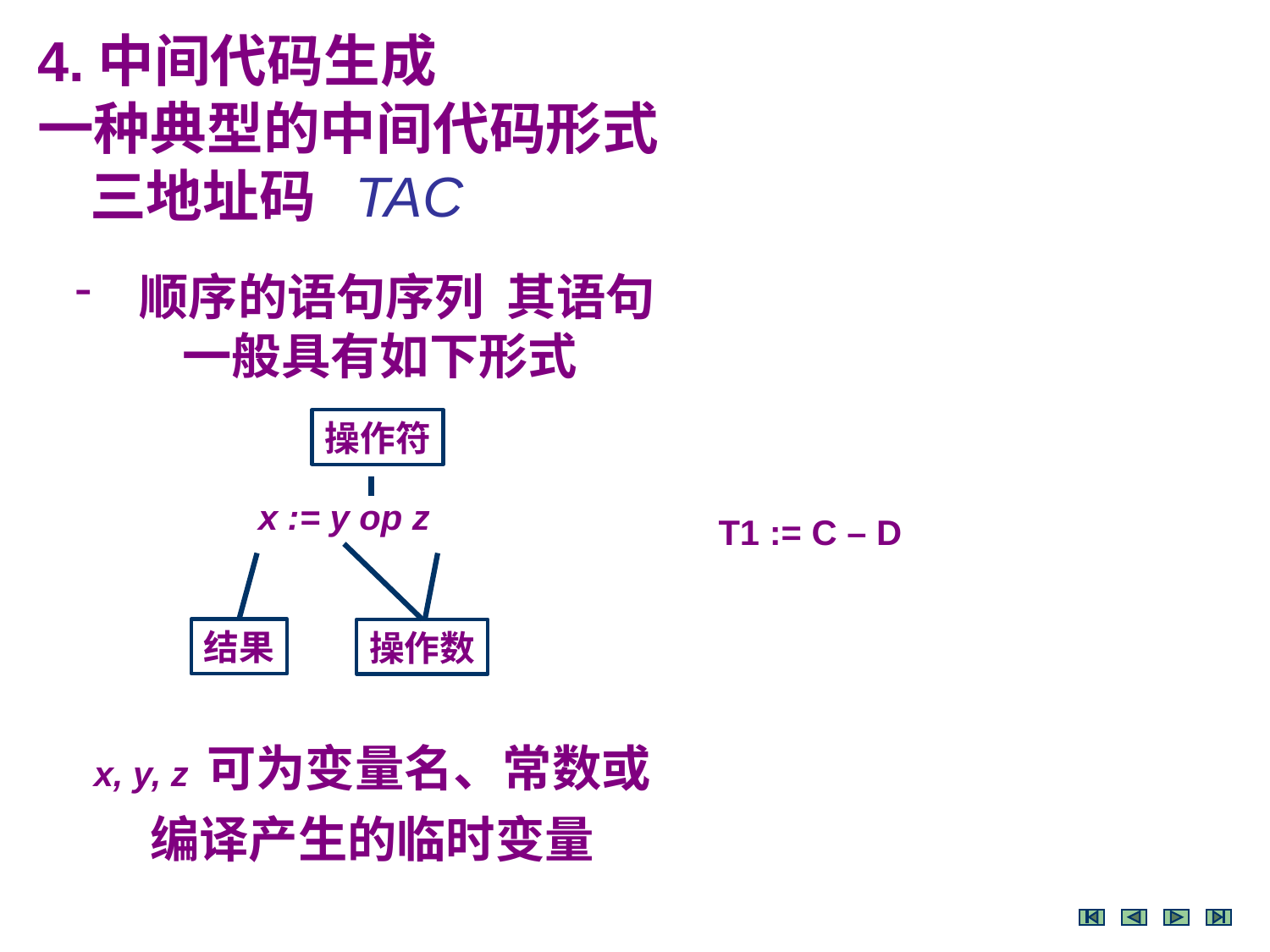

4.中间代码生成
一种典型的中间代码形式
   三地址码  TAC
  顺序的语句序列  其语句一般具有如下形式
操作符
x := y op z
T1 := C – D
结果
操作数
x, y, z 可为变量名、常数或编译产生的临时变量